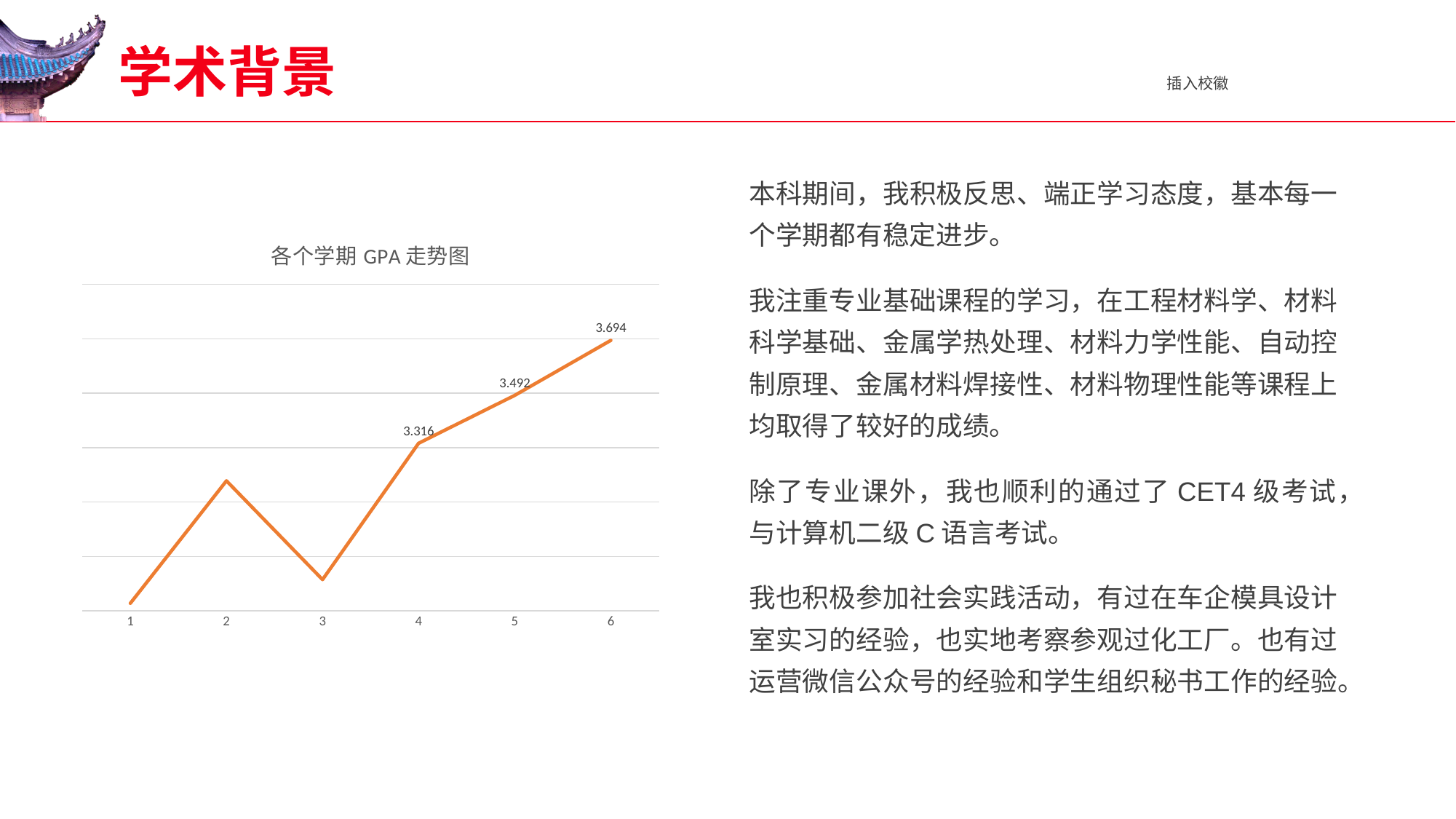

# 学术背景
插入校徽
本科期间，我积极反思、端正学习态度，基本每一个学期都有稳定进步。
我注重专业基础课程的学习，在工程材料学、材料科学基础、金属学热处理、材料力学性能、自动控制原理、金属材料焊接性、材料物理性能等课程上均取得了较好的成绩。
除了专业课外，我也顺利的通过了CET4级考试，与计算机二级C语言考试。
我也积极参加社会实践活动，有过在车企模具设计室实习的经验，也实地考察参观过化工厂。也有过运营微信公众号的经验和学生组织秘书工作的经验。

### Chart: 各个学期GPA走势图

| Category |  |
|---|---|